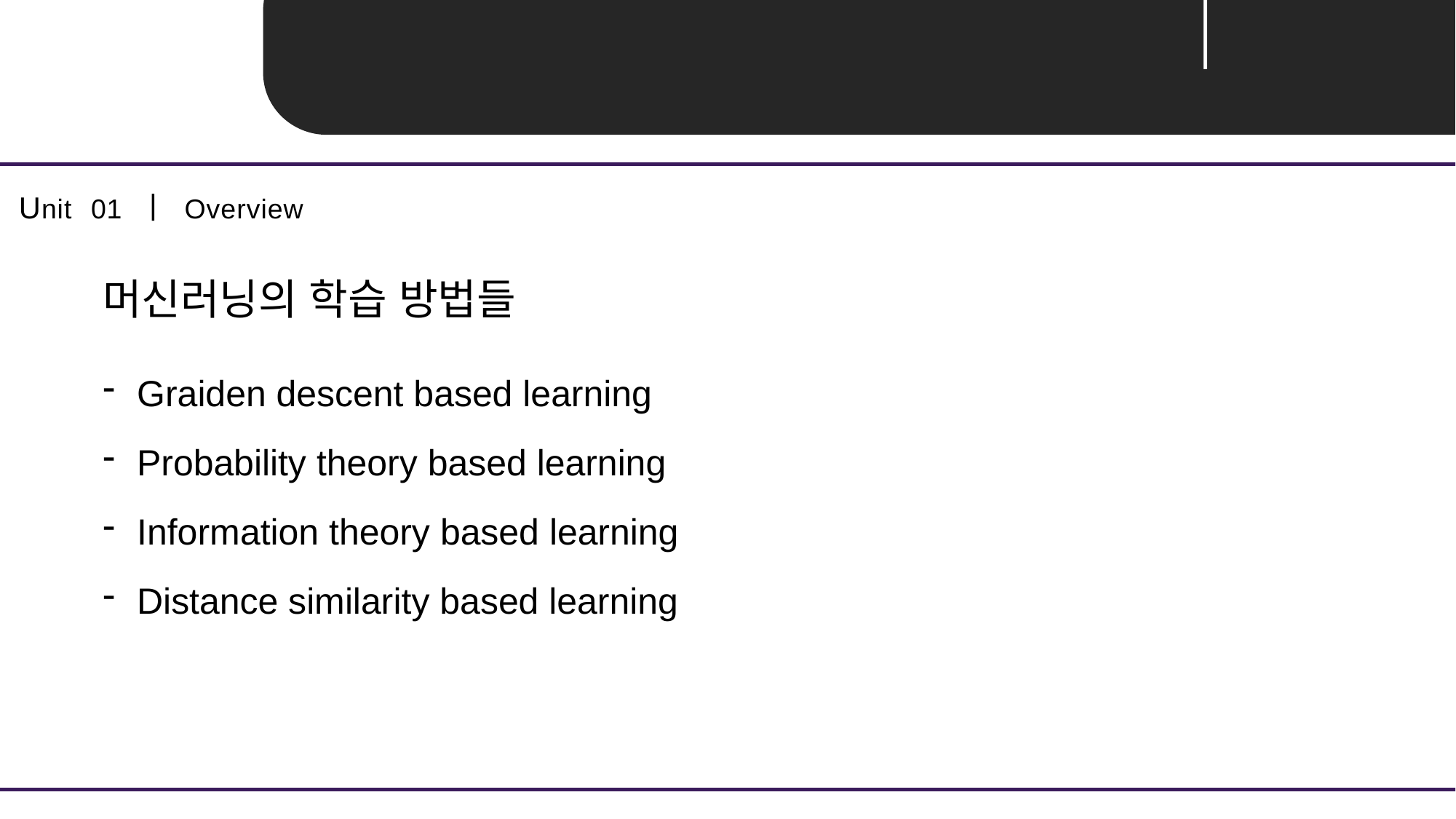

Unit  02 ㅣ Probability Overview
Unit  01 ㅣ Overview
머신러닝의 학습 방법들
Graiden descent based learning

Probability theory based learning

Information theory based learning

Distance similarity based learning